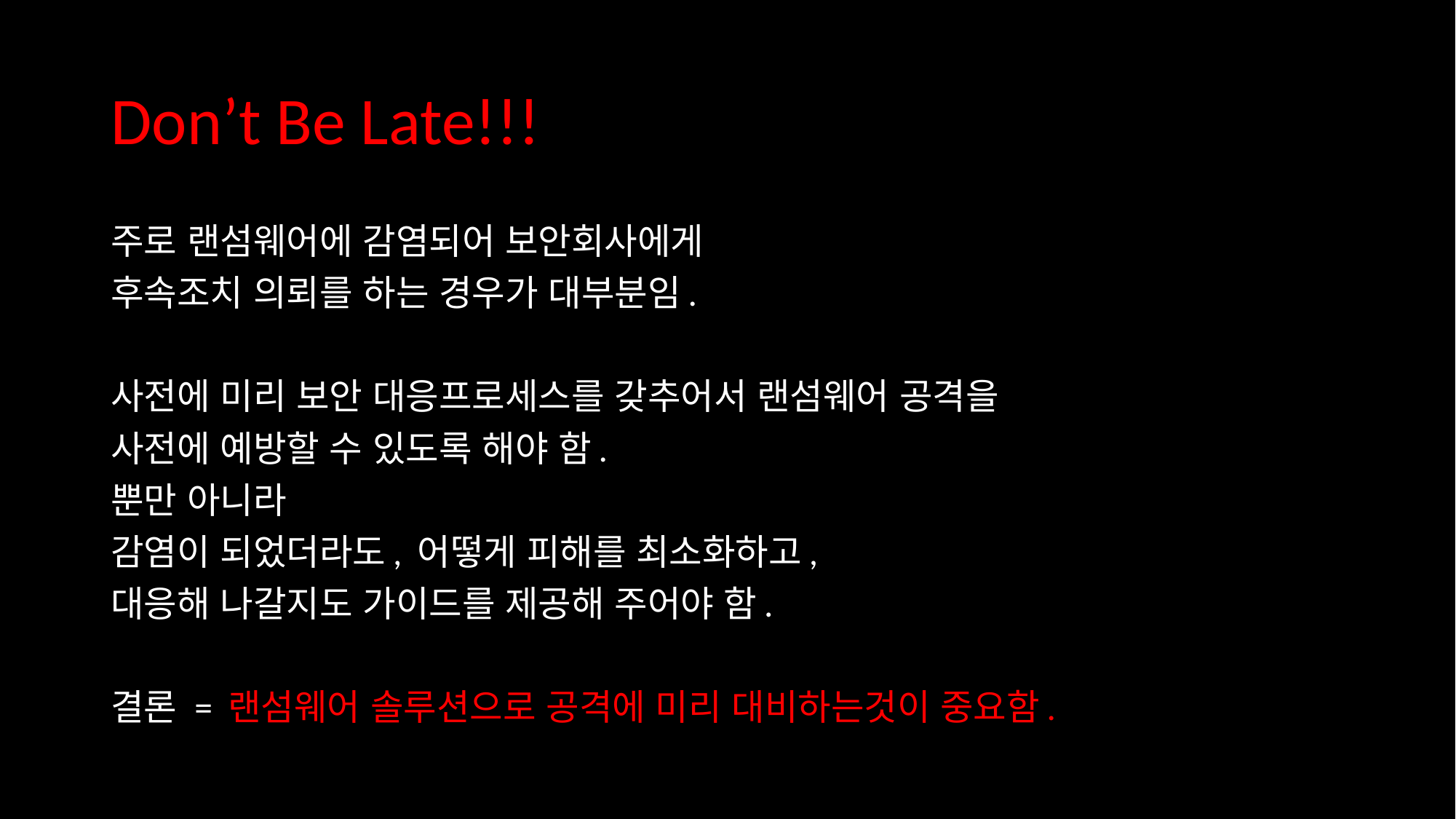

# Don’t Be Late!!!
주로 랜섬웨어에 감염되어 보안회사에게
후속조치 의뢰를 하는 경우가 대부분임.

사전에 미리 보안 대응프로세스를 갖추어서 랜섬웨어 공격을
사전에 예방할 수 있도록 해야 함.
뿐만 아니라
감염이 되었더라도, 어떻게 피해를 최소화하고,
대응해 나갈지도 가이드를 제공해 주어야 함.

결론 = 랜섬웨어 솔루션으로 공격에 미리 대비하는것이 중요함.